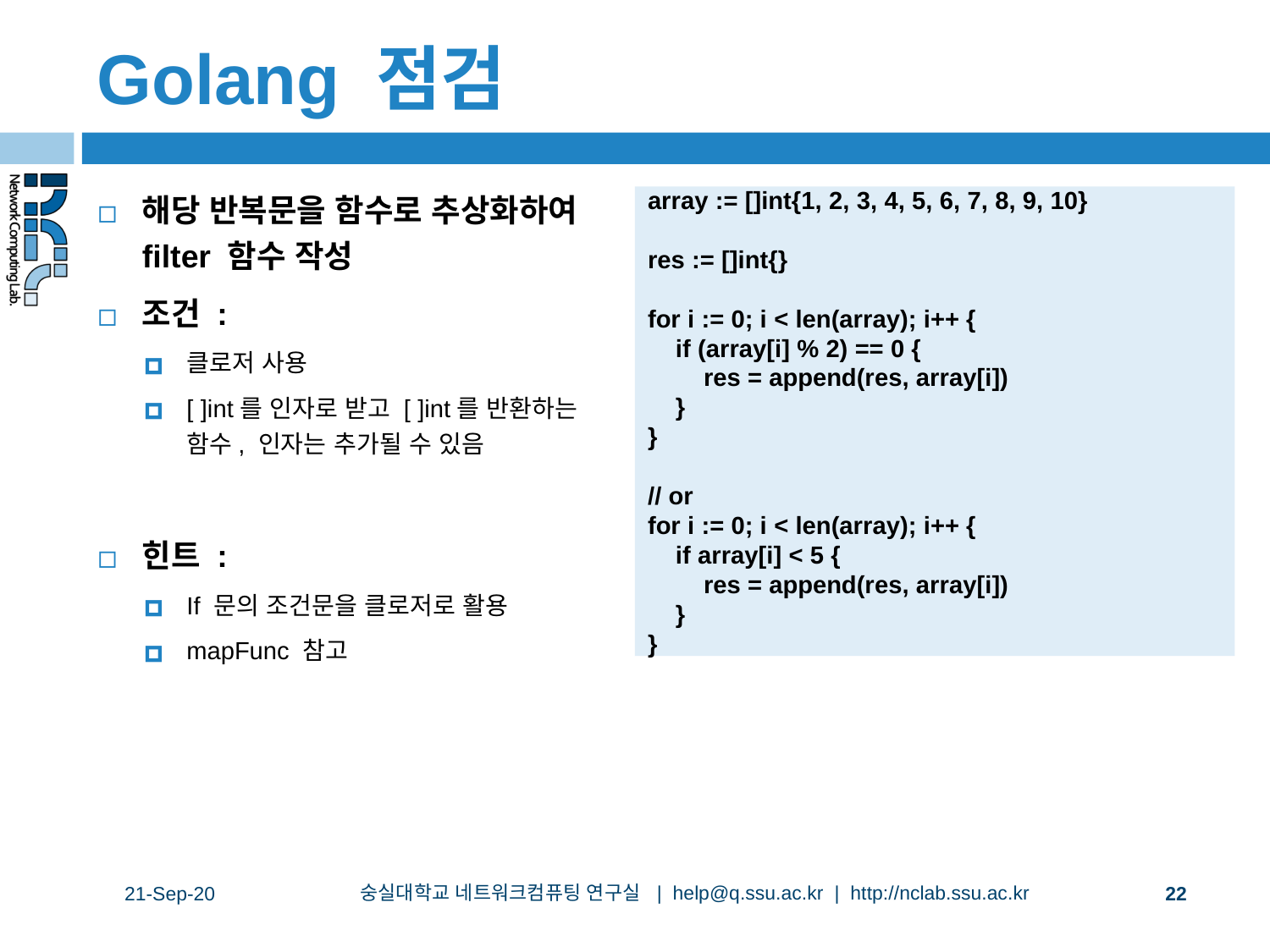

# Golang 점검
해당 반복문을 함수로 추상화하여 filter 함수 작성
조건 :
클로저 사용
[ ]int를 인자로 받고 [ ]int를 반환하는 함수, 인자는 추가될 수 있음

힌트 :
If 문의 조건문을 클로저로 활용
mapFunc 참고
array := []int{1, 2, 3, 4, 5, 6, 7, 8, 9, 10}
res := []int{}

for i := 0; i < len(array); i++ {
    if (array[i] % 2) == 0 {
        res = append(res, array[i])
    }
}

// or
for i := 0; i < len(array); i++ {
    if array[i] < 5 {
        res = append(res, array[i])
    }
}
숭실대학교 네트워크컴퓨팅 연구실  |  help@q.ssu.ac.kr  |  http://nclab.ssu.ac.kr
21-Sep-20
22